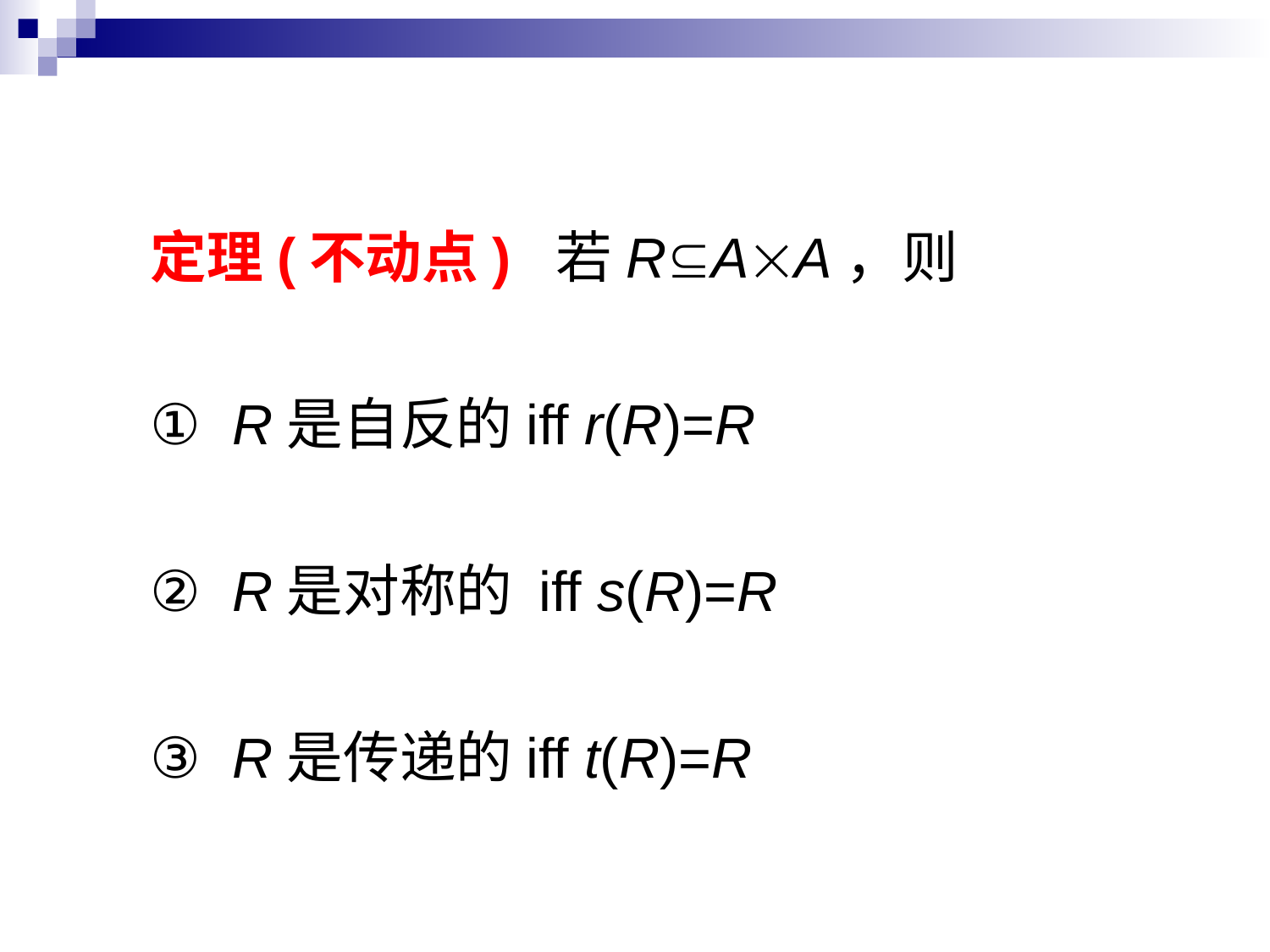

定理(不动点)  若R⊆A×A，则
①  R是自反的iff r(R)=R
②  R是对称的 iff s(R)=R
③  R是传递的iff t(R)=R